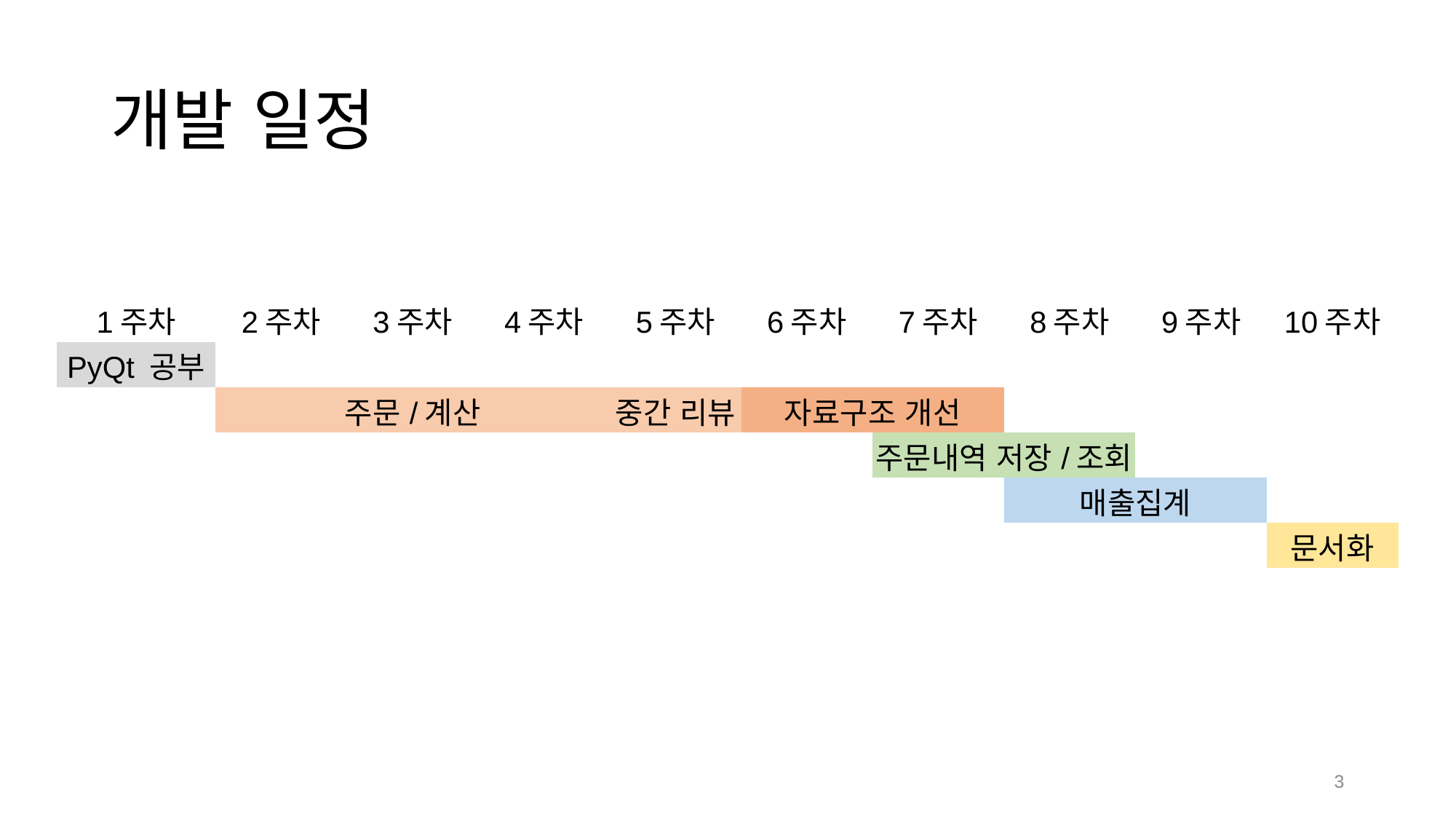

# 개발 일정
| 1주차 | 2주차 | 3주차 | 4주차 | 5주차 | 6주차 | 7주차 | 8주차 | 9주차 | 10주차 |
| --- | --- | --- | --- | --- | --- | --- | --- | --- | --- |
| PyQt 공부 |  |  |  |  |  |  |  |  |  |
|  | 주문/계산 |  |  | 중간 리뷰 | 자료구조 개선 |  |  |  |  |
|  |  |  |  |  |  | 주문내역 저장/조회 |  |  |  |
|  |  |  |  |  |  |  | 매출집계 |  |  |
|  |  |  |  |  |  |  |  |  | 문서화 |
3